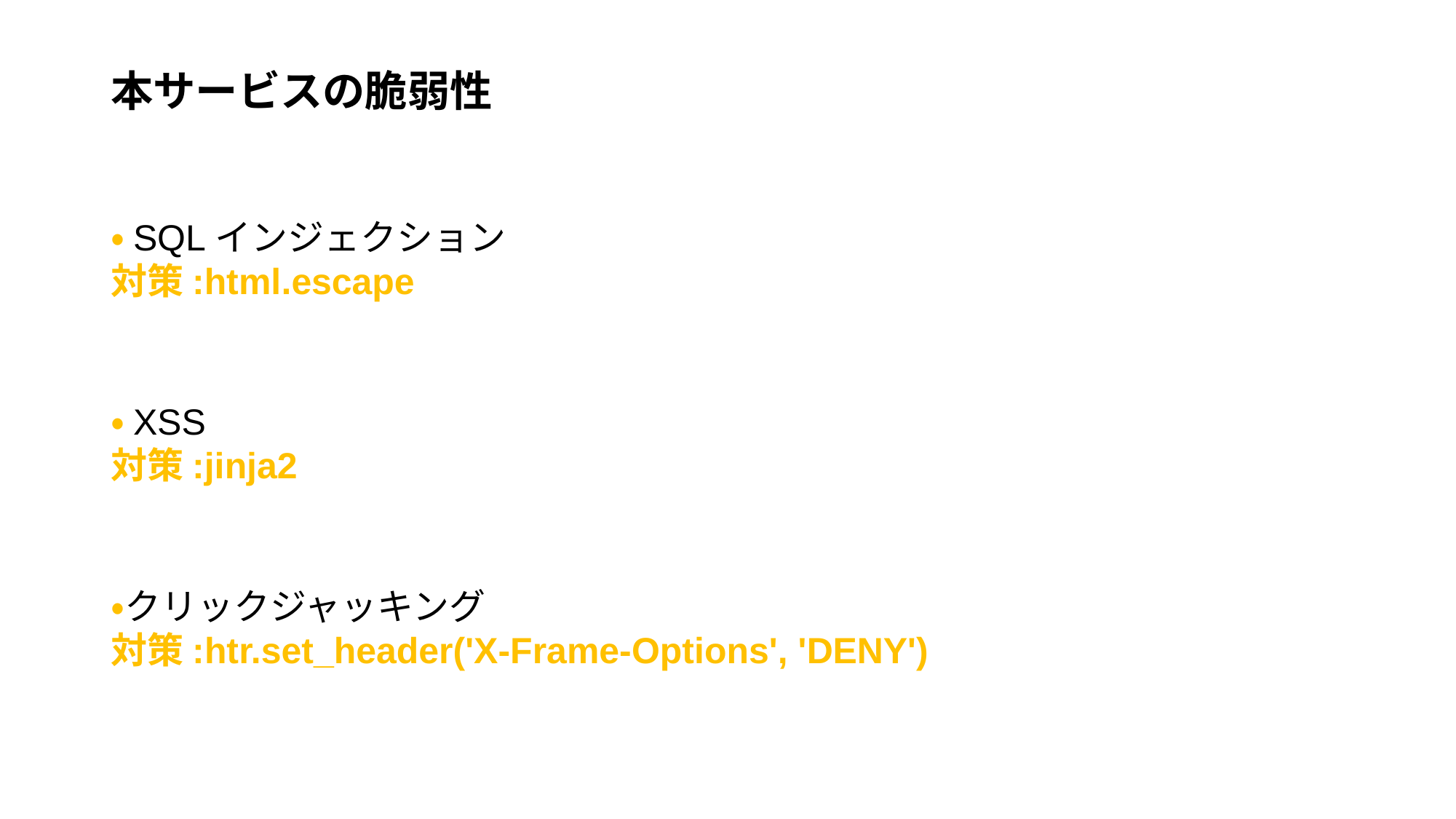

本サービスの脆弱性
・SQLインジェクション
対策:html.escape
・XSS
対策:jinja2
・クリックジャッキング
対策:htr.set_header('X-Frame-Options', 'DENY')